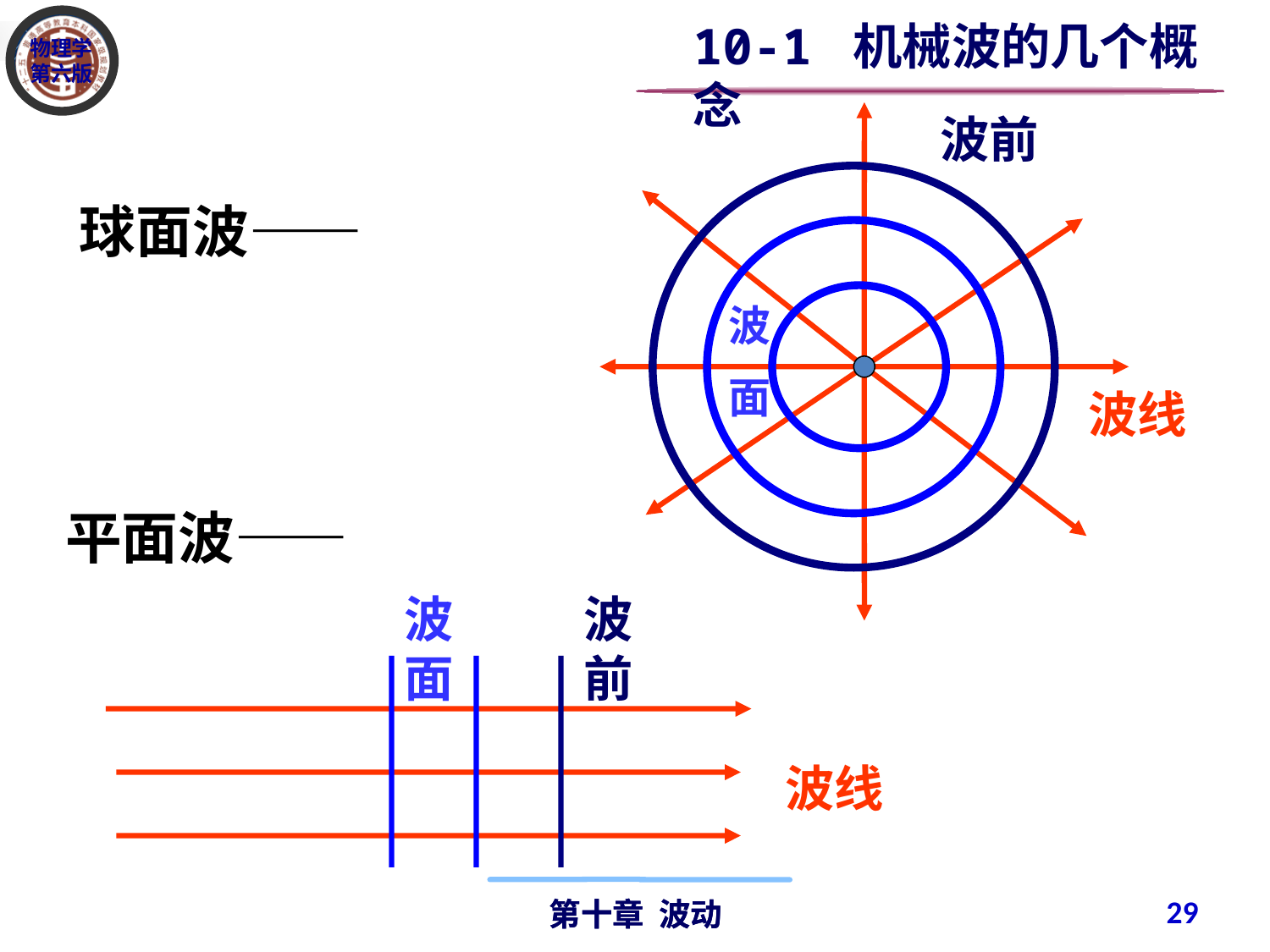

10-1 机械波的几个概念

波前

波
面
球面波——
波线
平面波——
波面
波前

波线
29